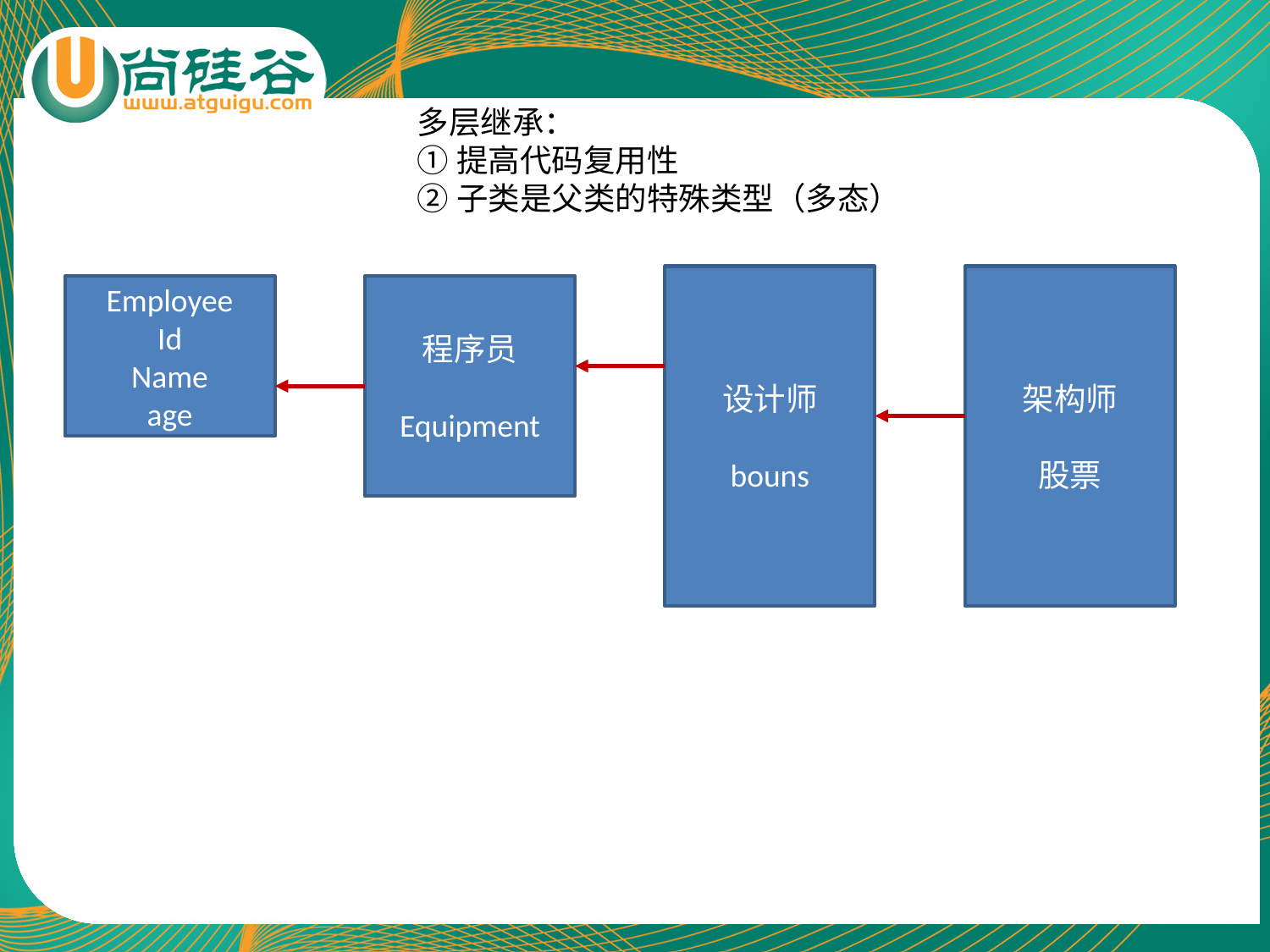

多层继承：
①提高代码复用性
②子类是父类的特殊类型（多态）

设计师

bouns
架构师

股票
Employee
Id
Name
age
程序员

Equipment